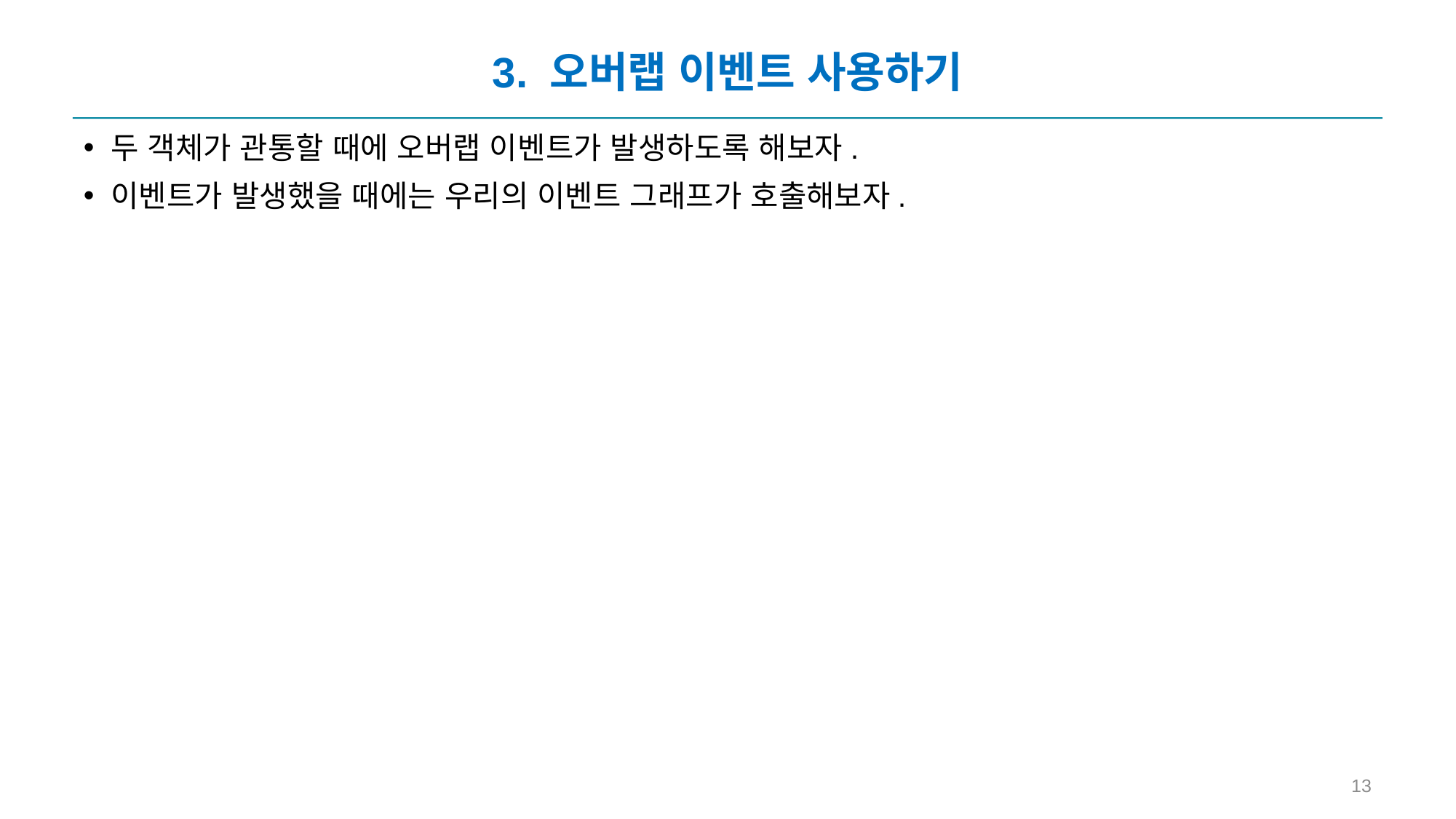

# 3. 오버랩 이벤트 사용하기
두 객체가 관통할 때에 오버랩 이벤트가 발생하도록 해보자.
이벤트가 발생했을 때에는 우리의 이벤트 그래프가 호출해보자.

13